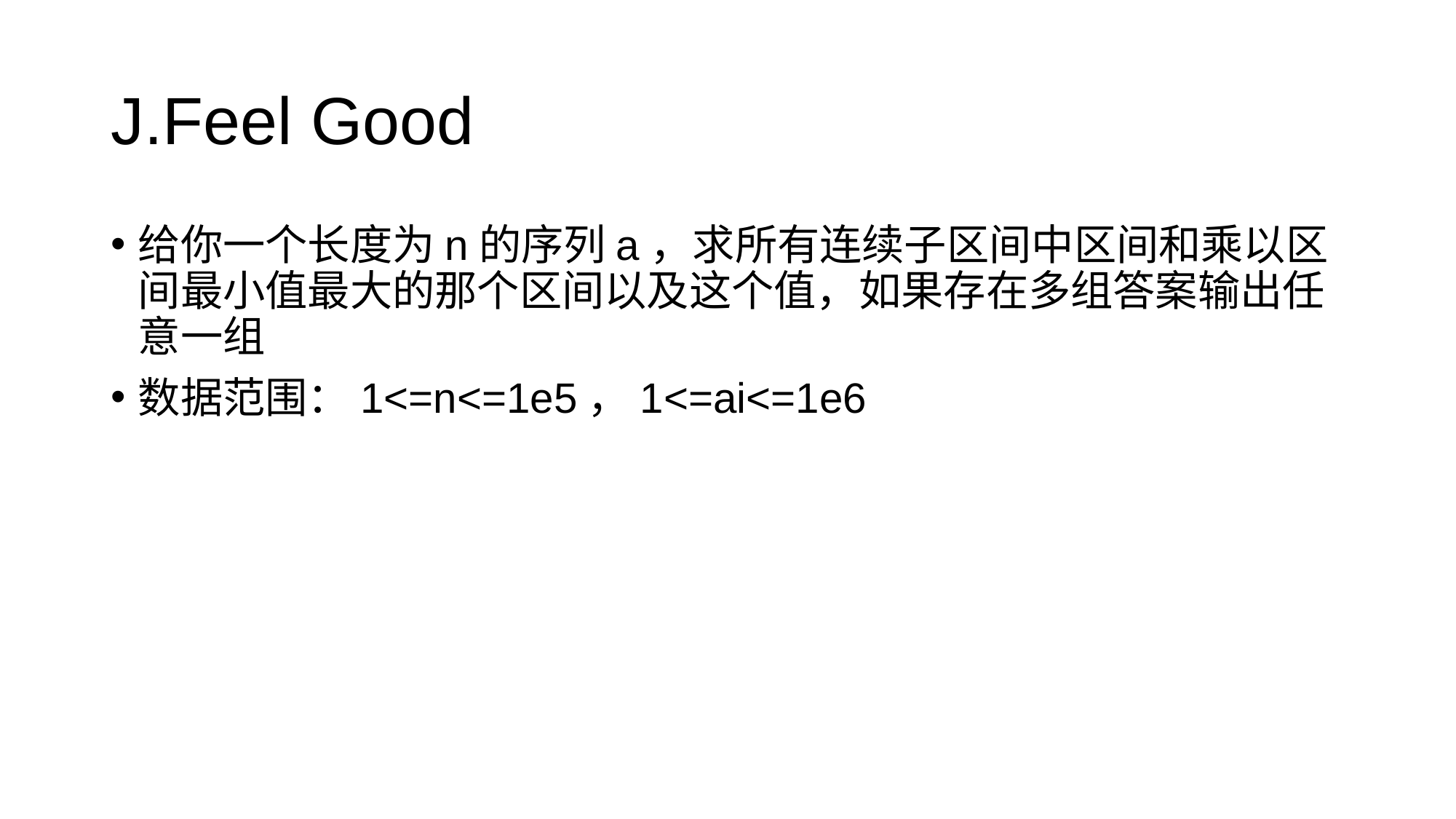

# J.Feel Good
给你一个长度为n的序列a，求所有连续子区间中区间和乘以区间最小值最大的那个区间以及这个值，如果存在多组答案输出任意一组
数据范围：1<=n<=1e5，1<=ai<=1e6